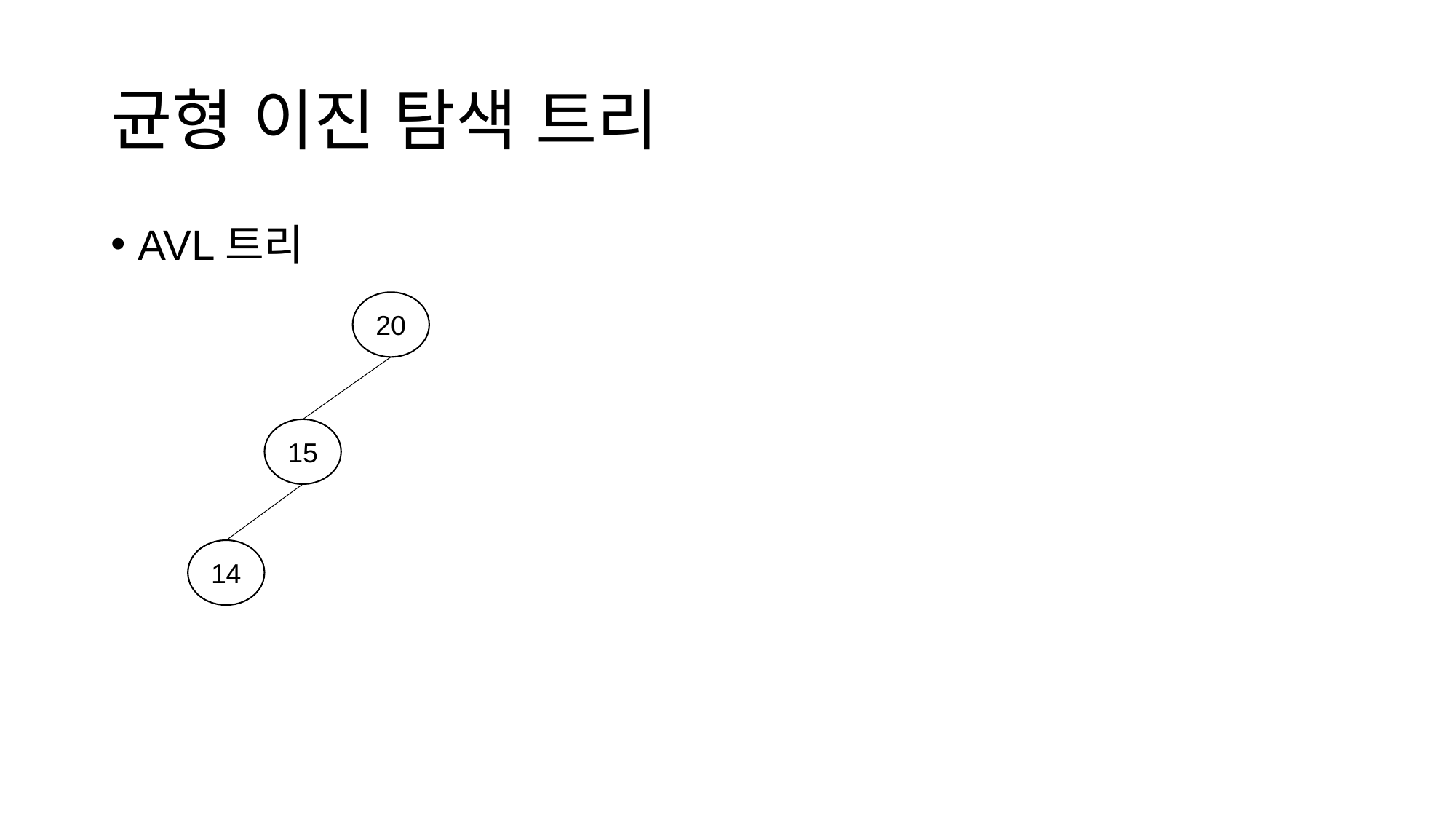

# 균형 이진 탐색 트리
AVL트리
20
15
14